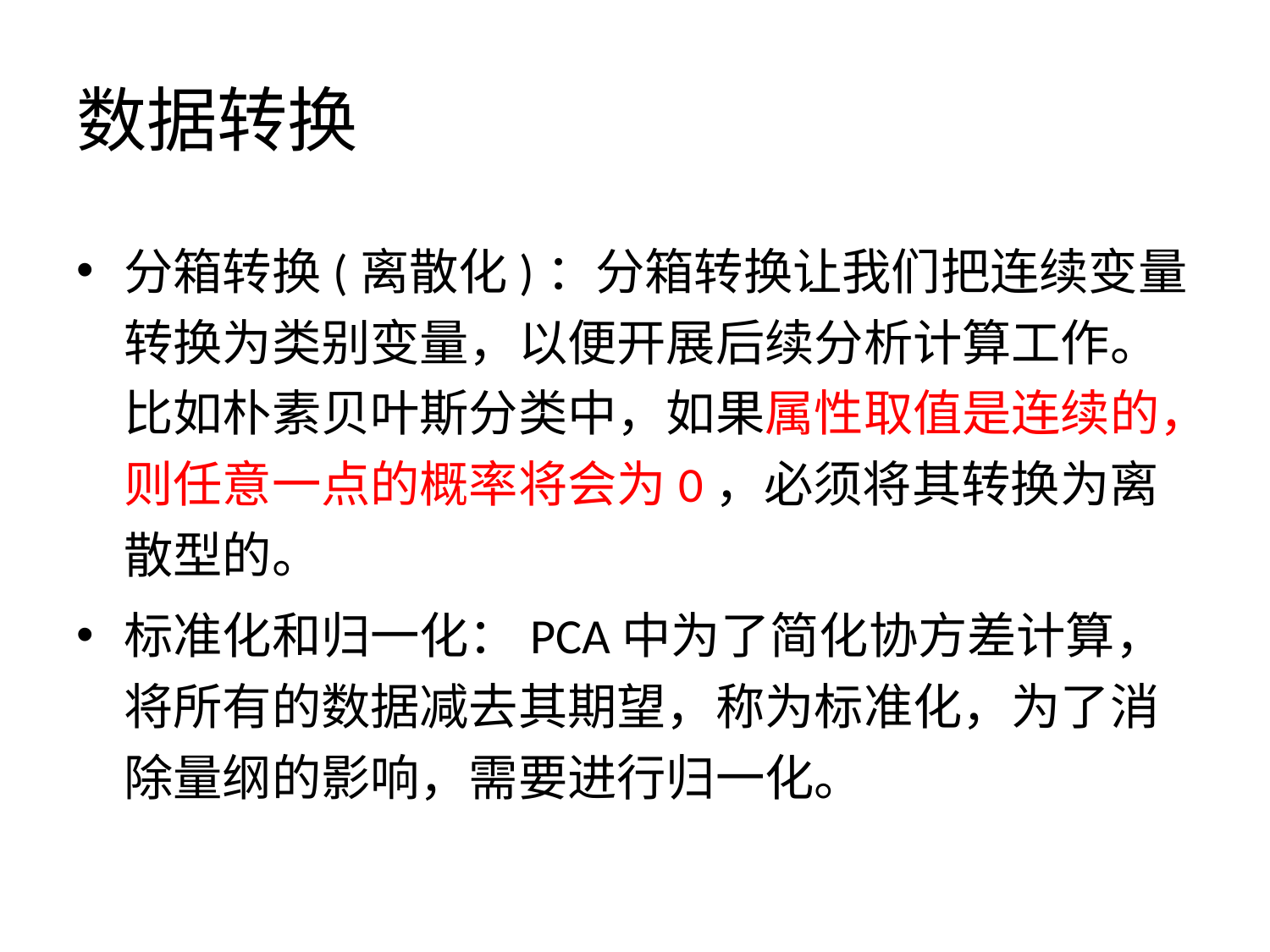

# 数据转换
分箱转换(离散化)：分箱转换让我们把连续变量转换为类别变量，以便开展后续分析计算工作。比如朴素贝叶斯分类中，如果属性取值是连续的，则任意一点的概率将会为0，必须将其转换为离散型的。
标准化和归一化：PCA中为了简化协方差计算，将所有的数据减去其期望，称为标准化，为了消除量纲的影响，需要进行归一化。